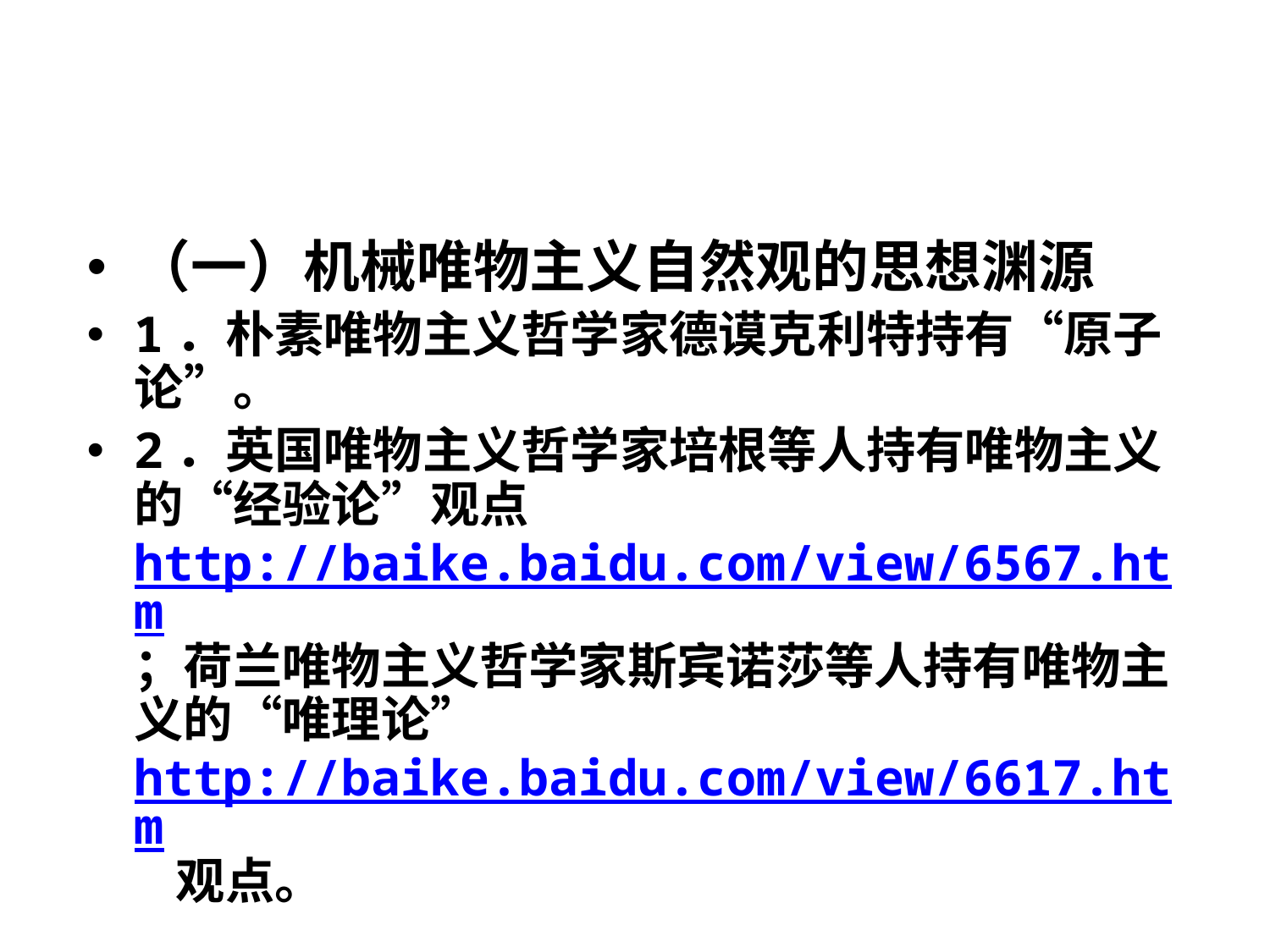

（一）机械唯物主义自然观的思想渊源
1．朴素唯物主义哲学家德谟克利特持有“原子论”。
2．英国唯物主义哲学家培根等人持有唯物主义的“经验论”观点http://baike.baidu.com/view/6567.htm；荷兰唯物主义哲学家斯宾诺莎等人持有唯物主义的“唯理论”http://baike.baidu.com/view/6617.htm 观点。